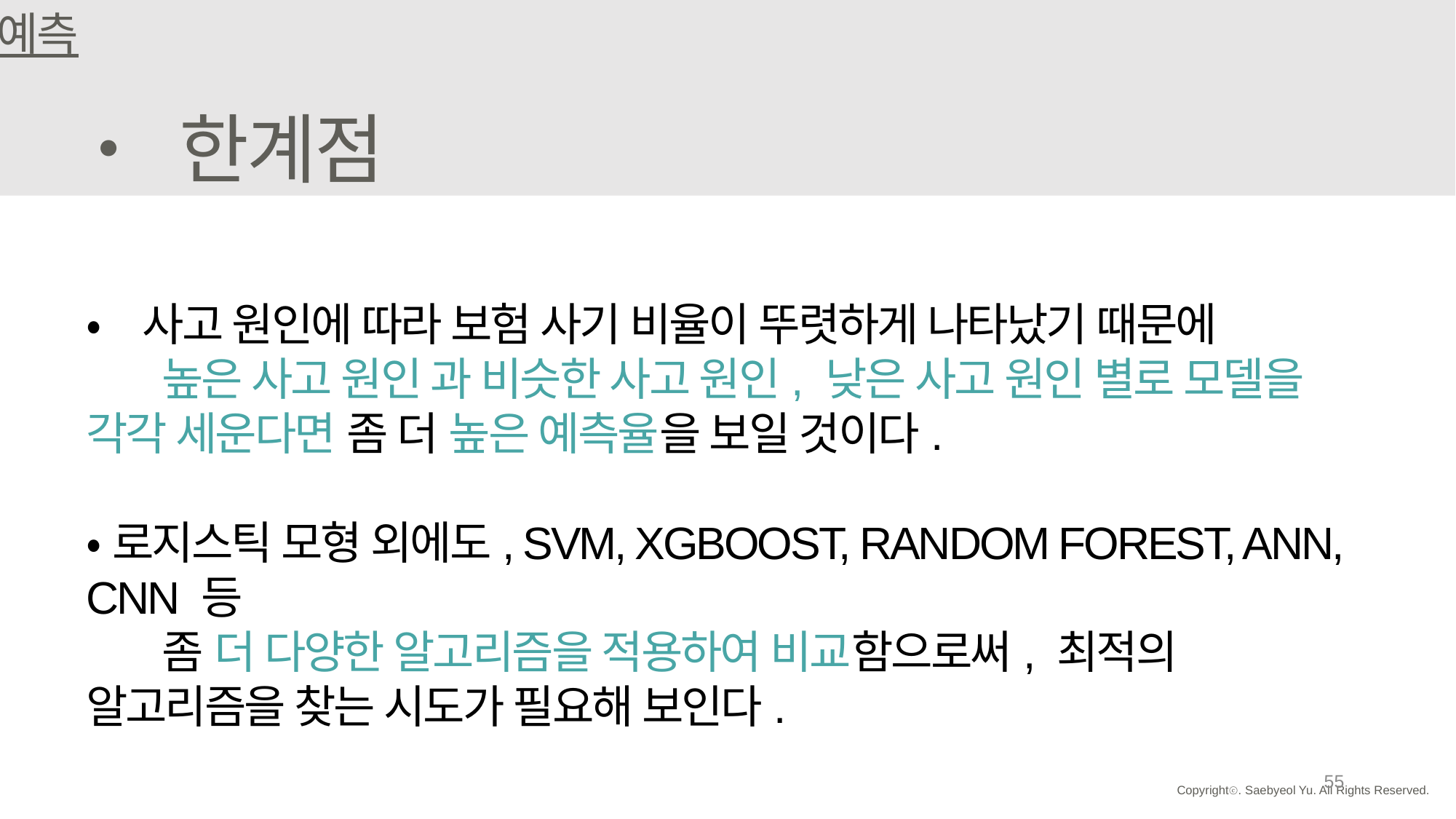

예측
• 한계점
•사고 원인에 따라 보험 사기 비율이 뚜렷하게 나타났기 때문에
      높은 사고 원인 과 비슷한 사고 원인, 낮은 사고 원인 별로 모델을 각각 세운다면 좀 더 높은 예측율을 보일 것이다.

•로지스틱 모형 외에도, SVM, XGBOOST, RANDOM FOREST, ANN, CNN 등
      좀 더 다양한 알고리즘을 적용하여 비교함으로써, 최적의 알고리즘을 찾는 시도가 필요해 보인다.

55